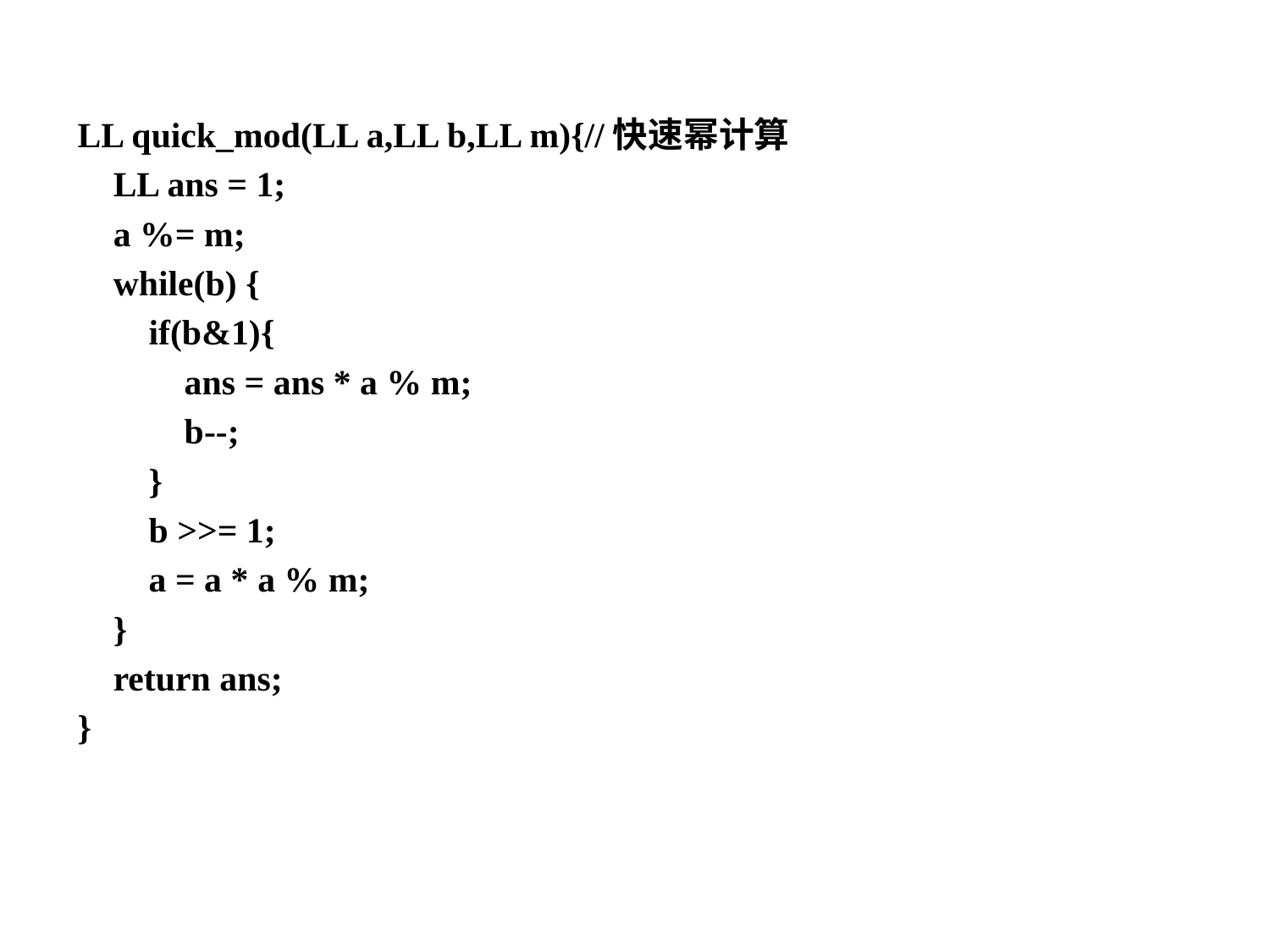

#
LL quick_mod(LL a,LL b,LL m){//快速幂计算
    LL ans = 1;
    a %= m;
    while(b) {
        if(b&1){
            ans = ans * a % m;
            b--;
        }
        b >>= 1;
        a = a * a % m;
    }
    return ans;
}